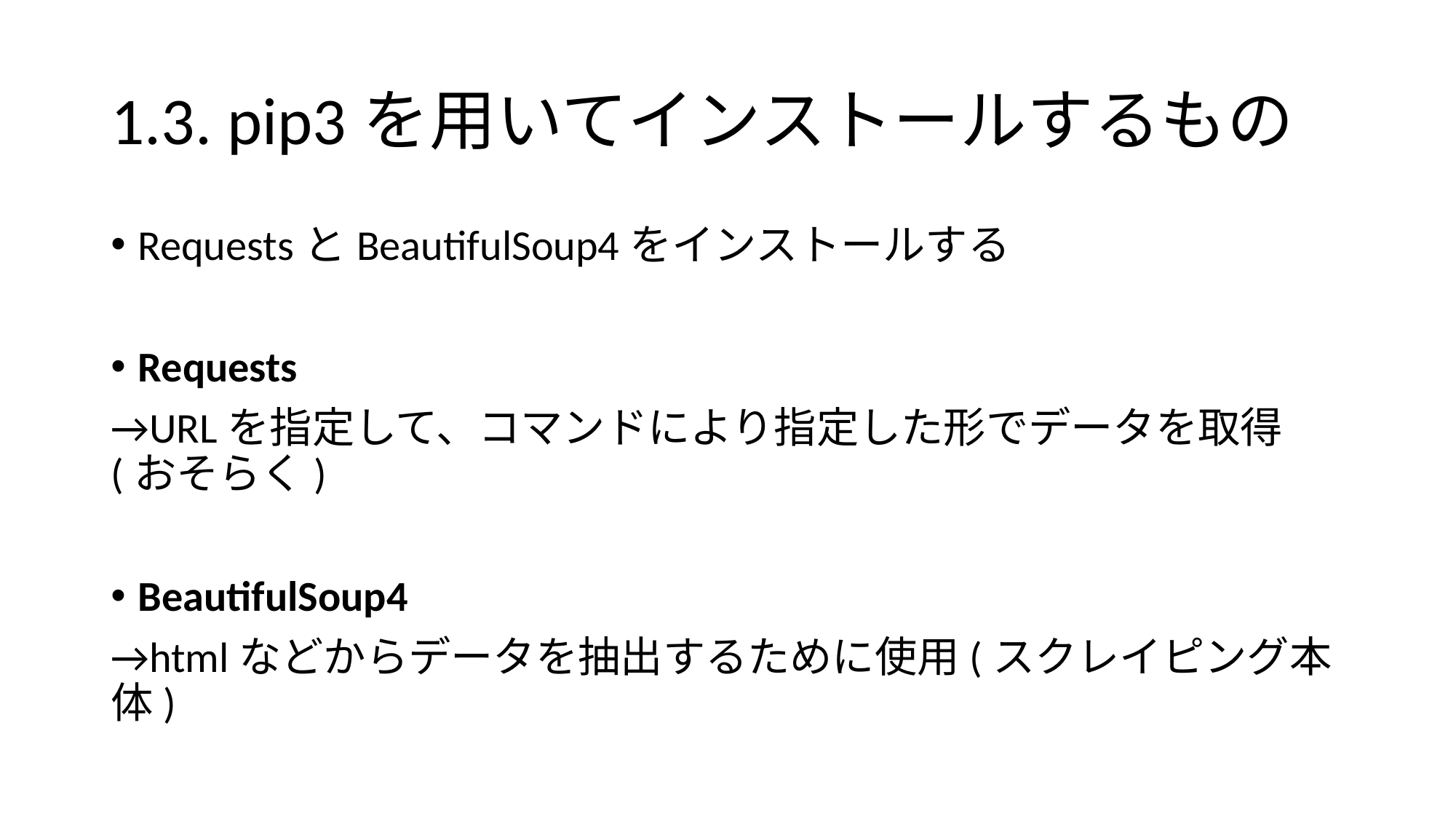

# 1.3. pip3を用いてインストールするもの
RequestsとBeautifulSoup4をインストールする

Requests
→URLを指定して、コマンドにより指定した形でデータを取得(おそらく)

BeautifulSoup4
→htmlなどからデータを抽出するために使用(スクレイピング本体)